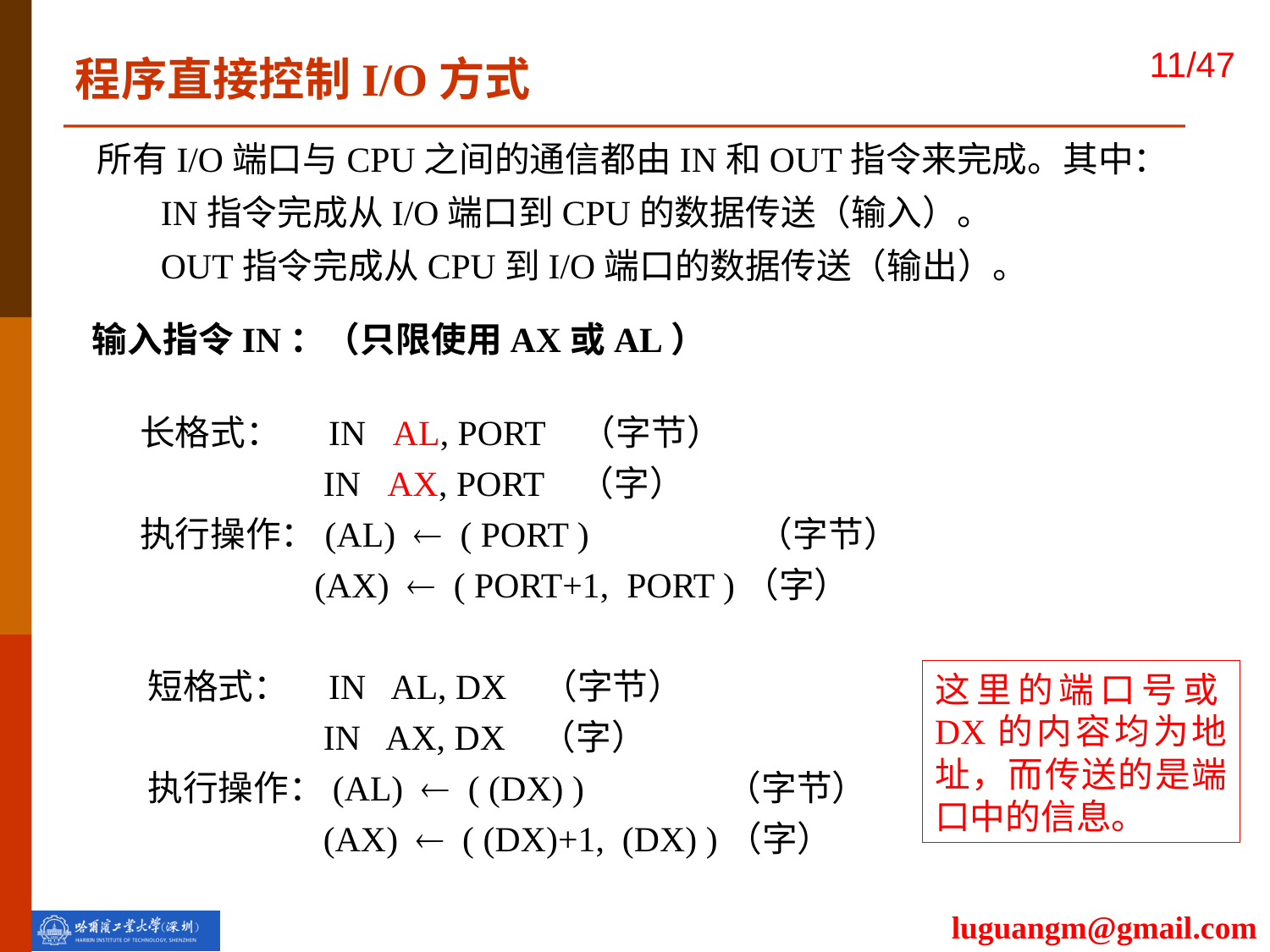

程序直接控制I/O方式
所有I/O端口与CPU之间的通信都由IN和OUT指令来完成。其中：
IN指令完成从I/O端口到CPU的数据传送（输入）。
OUT指令完成从CPU到I/O端口的数据传送（输出）。
输入指令IN：（只限使用AX或AL）

     长格式：     IN   AL, PORT   （字节）
                          IN   AX, PORT   （字）
     执行操作：(AL)  ←  ( PORT )                  （字节）
                         (AX)  ←  ( PORT+1,  PORT )（字）

      短格式：    IN   AL, DX   （字节）
                          IN   AX, DX   （字）
      执行操作：(AL)  ←  ( (DX) )               （字节）
                          (AX)  ←  ( (DX)+1,  (DX) )（字）
这里的端口号或DX的内容均为地址，而传送的是端口中的信息。